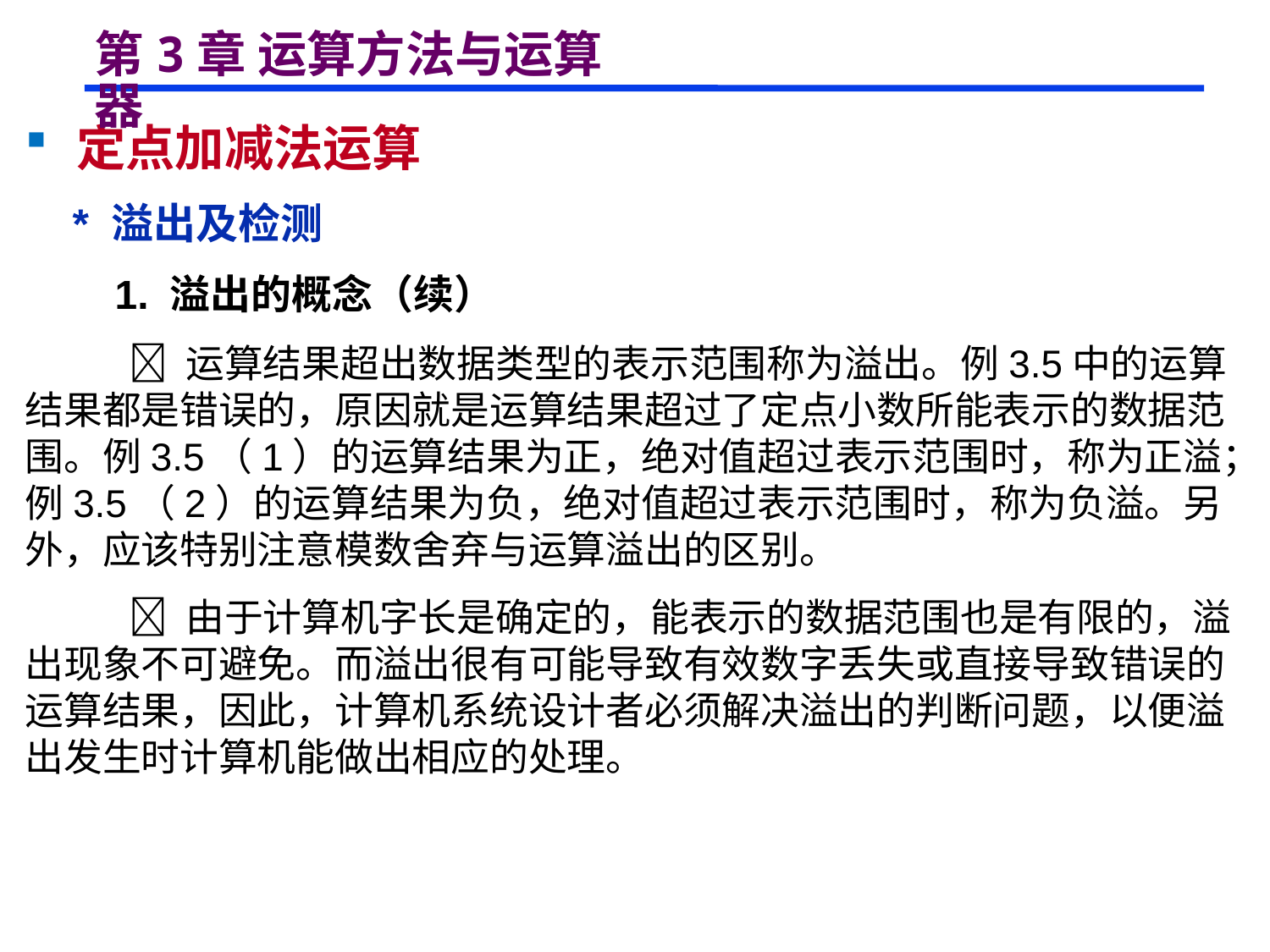

# 第3章 运算方法与运算器
 定点加减法运算
    * 溢出及检测
        1. 溢出的概念（续）
            • 运算结果超出数据类型的表示范围称为溢出。例3.5中的运算结果都是错误的，原因就是运算结果超过了定点小数所能表示的数据范围。例3.5（1）的运算结果为正，绝对值超过表示范围时，称为正溢；例3.5（2）的运算结果为负，绝对值超过表示范围时，称为负溢。另外，应该特别注意模数舍弃与运算溢出的区别。
            • 由于计算机字长是确定的，能表示的数据范围也是有限的，溢出现象不可避免。而溢出很有可能导致有效数字丢失或直接导致错误的运算结果，因此，计算机系统设计者必须解决溢出的判断问题，以便溢出发生时计算机能做出相应的处理。